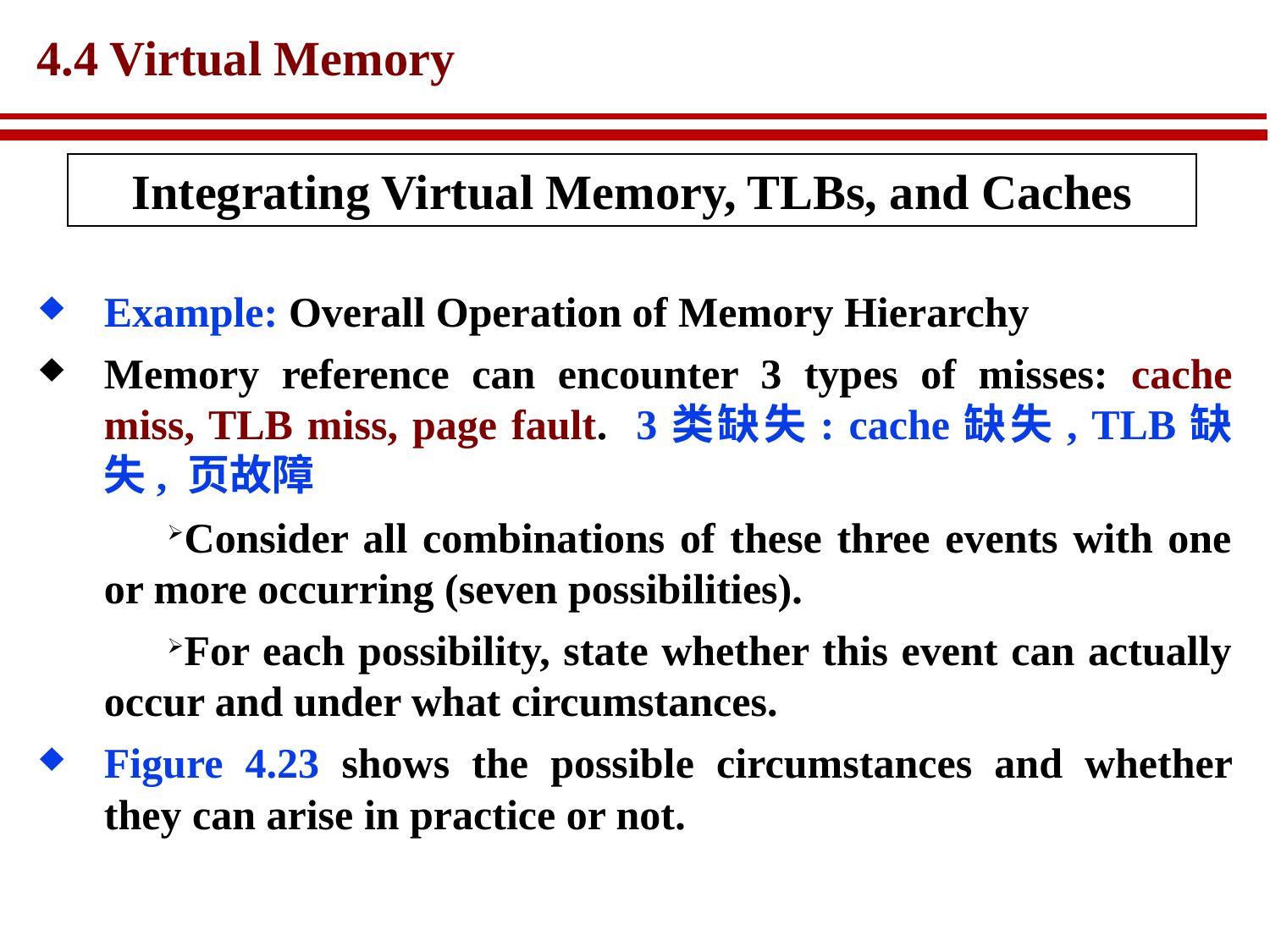

# 4.4 Virtual Memory
Integrating Virtual Memory, TLBs, and Caches
Example: Overall Operation of Memory Hierarchy
Memory reference can encounter 3 types of misses: cache miss, TLB miss, page fault.  3类缺失: cache缺失, TLB缺失, 页故障
Consider all combinations of these three events with one or more occurring (seven possibilities).
For each possibility, state whether this event can actually occur and under what circumstances.
Figure 4.23 shows the possible circumstances and whether they can arise in practice or not.